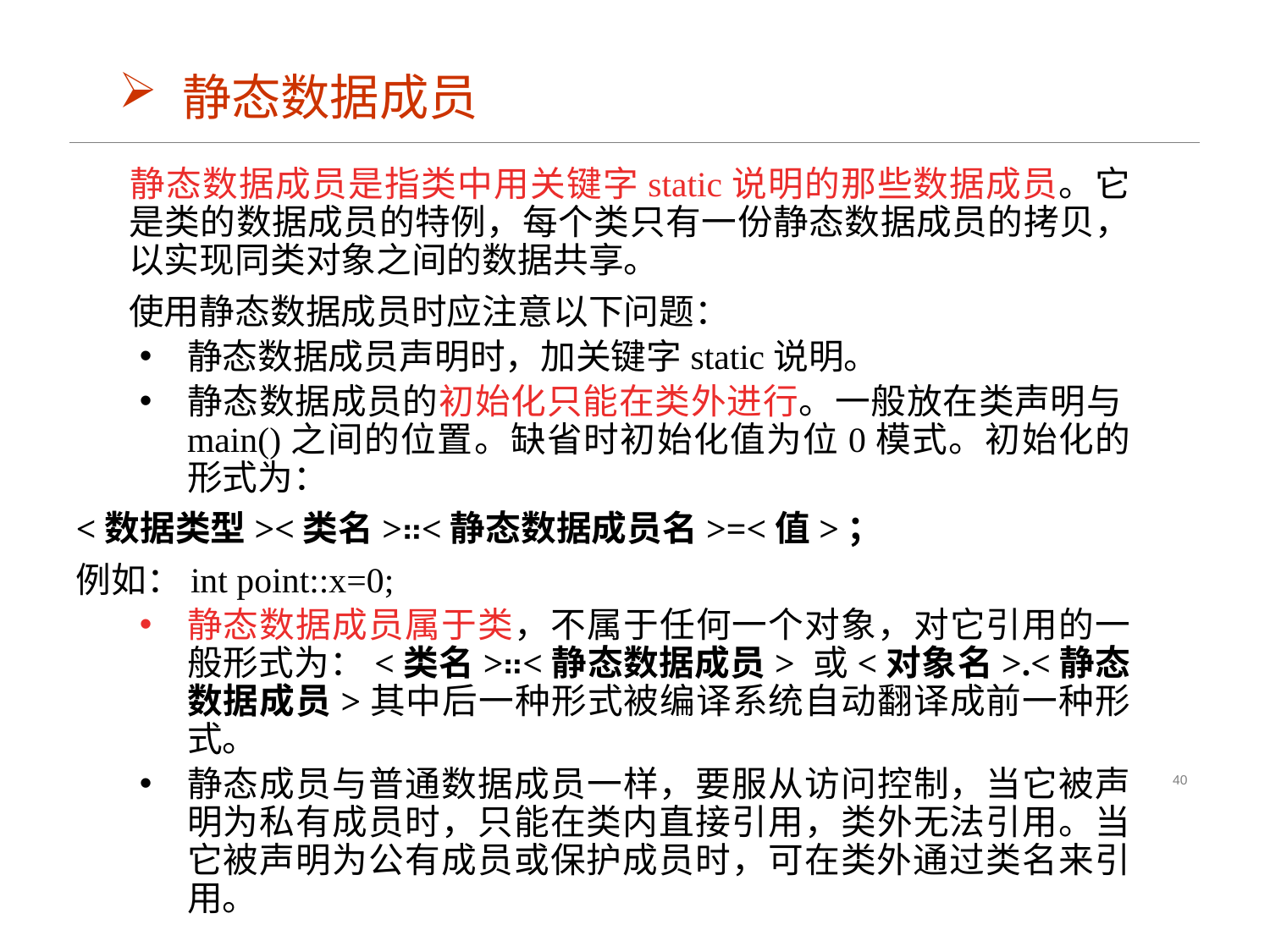

静态数据成员
	静态数据成员是指类中用关键字static说明的那些数据成员。它是类的数据成员的特例，每个类只有一份静态数据成员的拷贝，以实现同类对象之间的数据共享。
	使用静态数据成员时应注意以下问题：
静态数据成员声明时，加关键字static说明。
静态数据成员的初始化只能在类外进行。一般放在类声明与main()之间的位置。缺省时初始化值为位0模式。初始化的形式为：
<数据类型><类名>∷<静态数据成员名>=<值>；
例如：int point::x=0;
静态数据成员属于类，不属于任何一个对象，对它引用的一般形式为：<类名>∷<静态数据成员> 或<对象名>.<静态数据成员>其中后一种形式被编译系统自动翻译成前一种形式。
静态成员与普通数据成员一样，要服从访问控制，当它被声明为私有成员时，只能在类内直接引用，类外无法引用。当它被声明为公有成员或保护成员时，可在类外通过类名来引用。

40